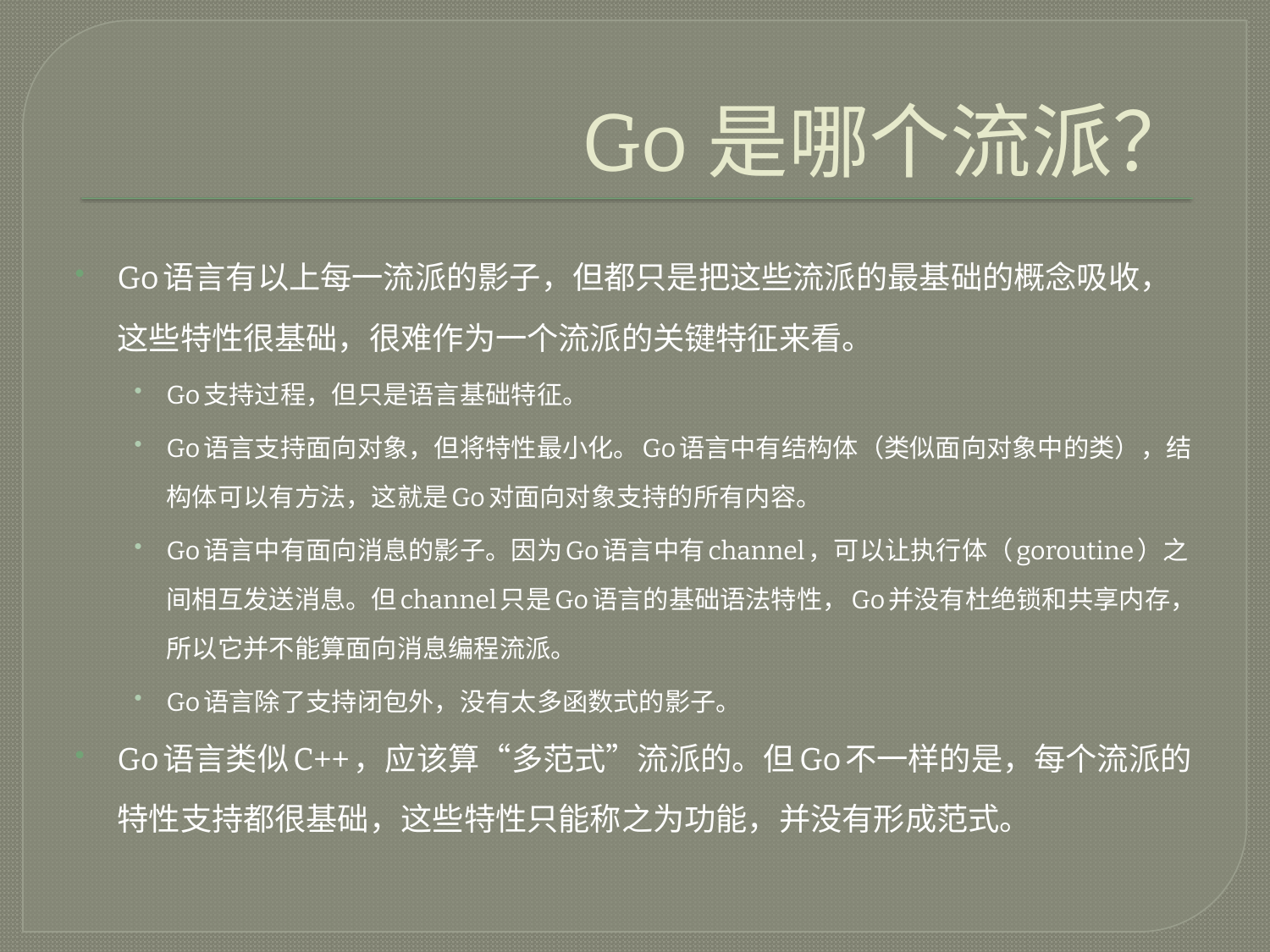

# Go是哪个流派？
Go语言有以上每一流派的影子，但都只是把这些流派的最基础的概念吸收，这些特性很基础，很难作为一个流派的关键特征来看。
Go支持过程，但只是语言基础特征。
Go语言支持面向对象，但将特性最小化。Go语言中有结构体（类似面向对象中的类），结构体可以有方法，这就是Go对面向对象支持的所有内容。
Go语言中有面向消息的影子。因为Go语言中有channel，可以让执行体（goroutine）之间相互发送消息。但channel只是Go语言的基础语法特性，Go并没有杜绝锁和共享内存，所以它并不能算面向消息编程流派。
Go语言除了支持闭包外，没有太多函数式的影子。
Go语言类似C++，应该算“多范式”流派的。但Go不一样的是，每个流派的特性支持都很基础，这些特性只能称之为功能，并没有形成范式。